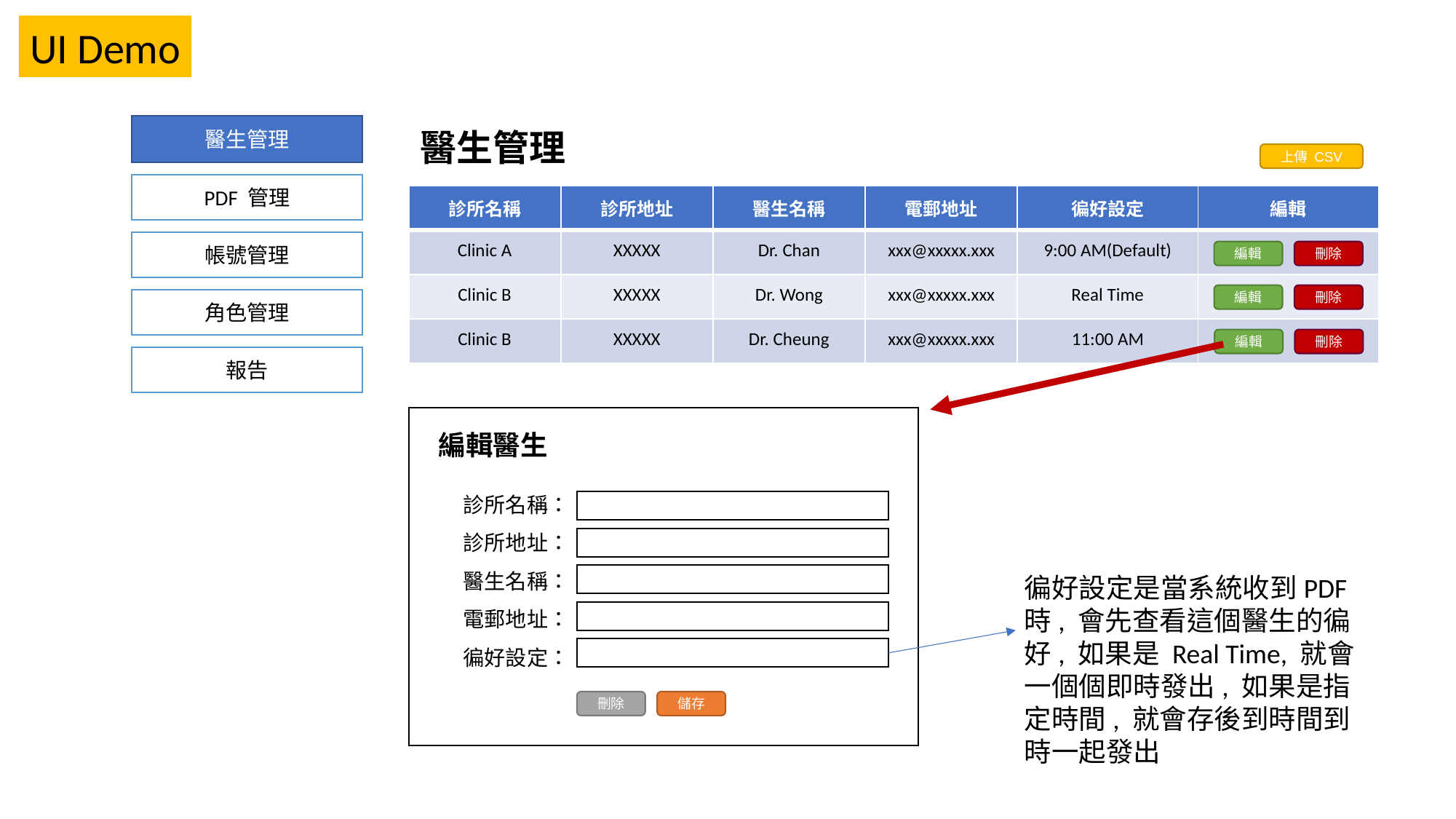

UI Demo
醫生管理
醫生管理
上傳 CSV
PDF 管理
| 診所名稱 | 診所地址 | 醫生名稱 | 電郵地址 | 徧好設定 | 編輯 |
| --- | --- | --- | --- | --- | --- |
| Clinic A | XXXXX | Dr. Chan | xxx@xxxxx.xxx | 9:00 AM(Default) |  |
| Clinic B | XXXXX | Dr. Wong | xxx@xxxxx.xxx | Real Time |  |
| Clinic B | XXXXX | Dr. Cheung | xxx@xxxxx.xxx | 11:00 AM |  |
帳號管理
編輯
刪除
編輯
刪除
角色管理
編輯
刪除
報告

編輯醫生
診所名稱：
診所地址：
醫生名稱：
電郵地址：
徧好設定：

徧好設定是當系統收到PDF 時, 會先查看這個醫生的徧好, 如果是 Real Time, 就會一個個即時發出, 如果是指定時間, 就會存後到時間到時一起發出

刪除
儲存